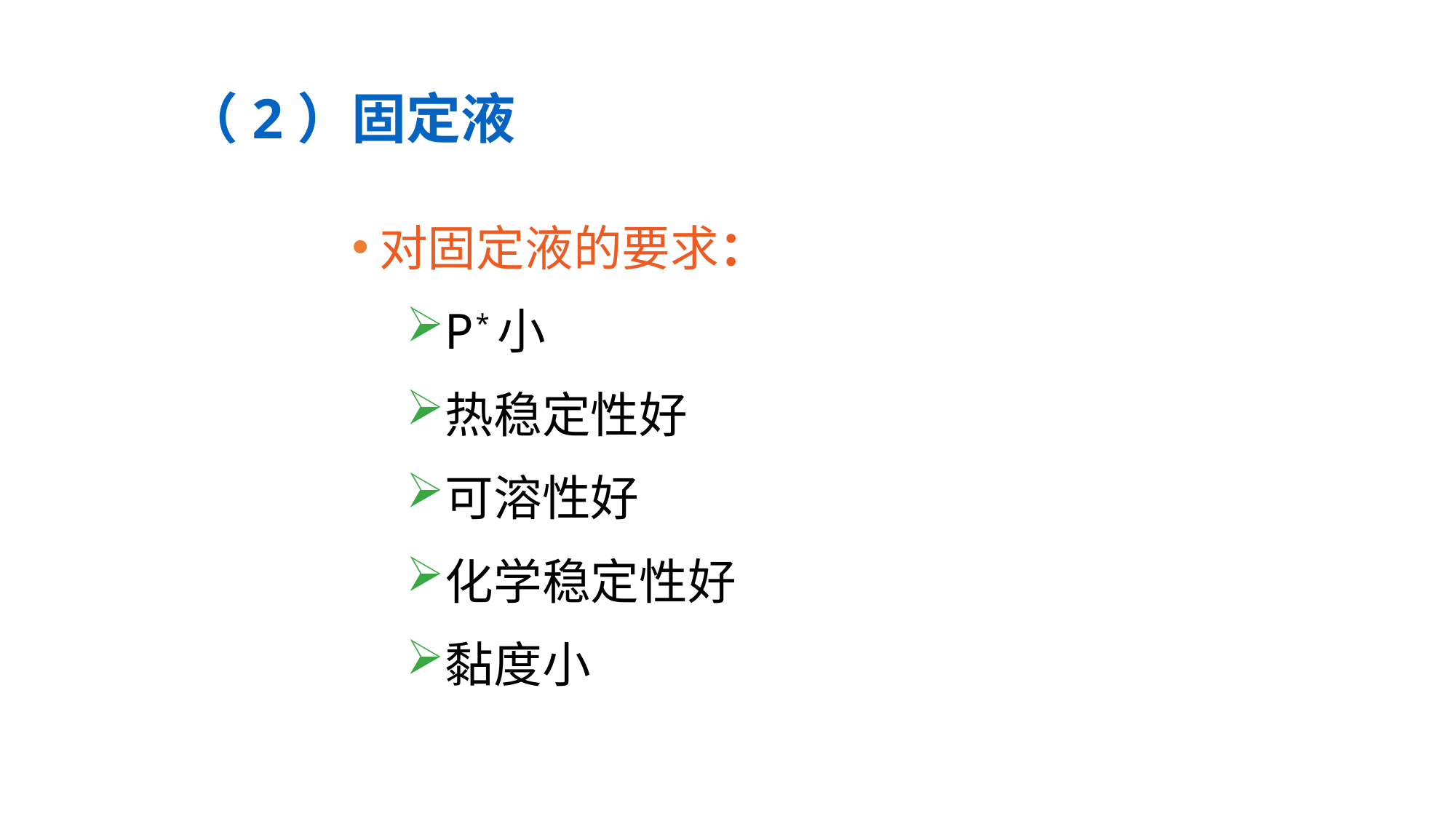

（2）固定液
对固定液的要求：
P*小
热稳定性好
可溶性好
化学稳定性好
黏度小